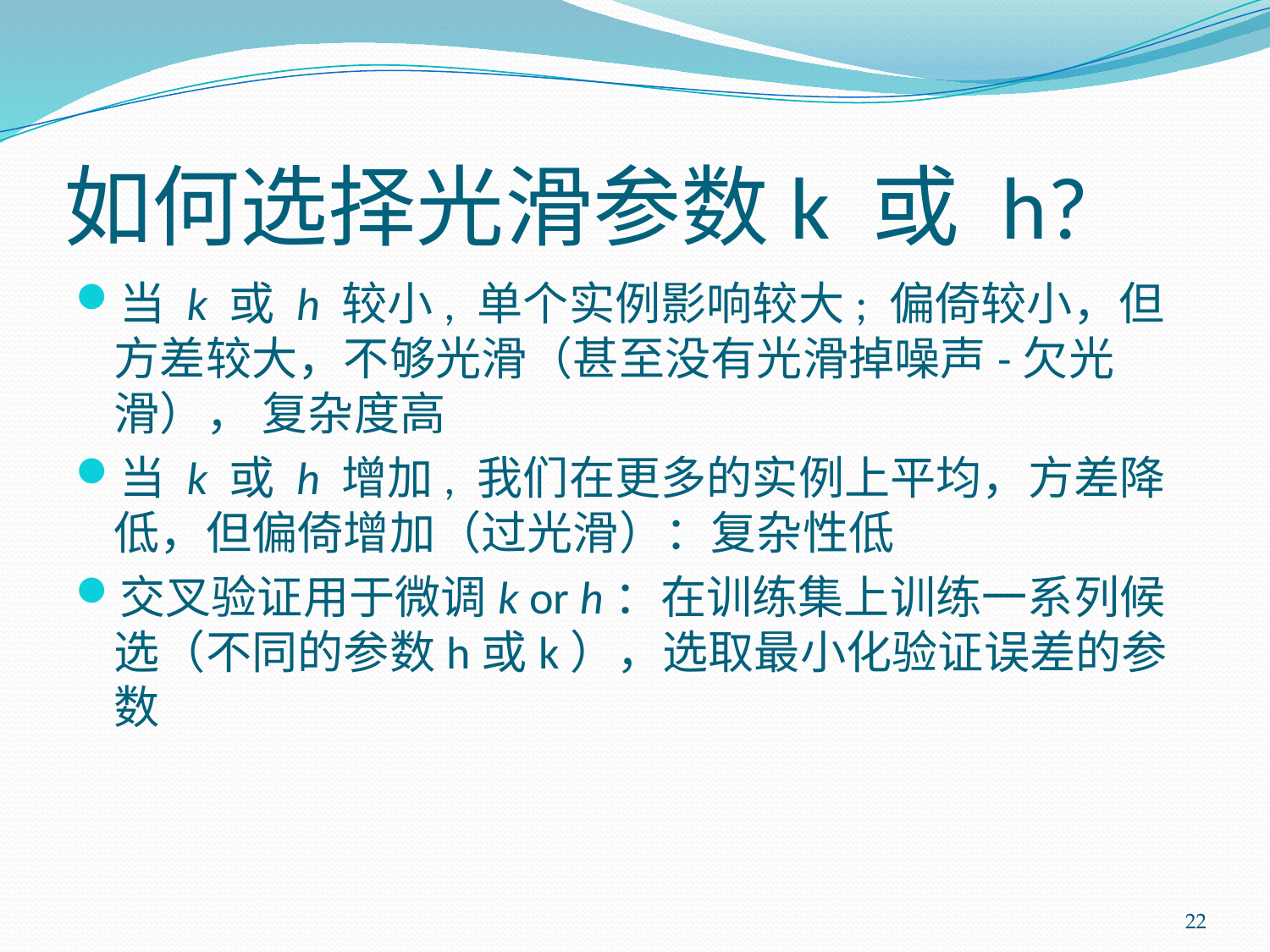

# 如何选择光滑参数k 或 h?
当 k 或 h 较小, 单个实例影响较大; 偏倚较小，但方差较大，不够光滑（甚至没有光滑掉噪声-欠光滑）， 复杂度高
当 k 或 h 增加, 我们在更多的实例上平均，方差降低，但偏倚增加（过光滑）：复杂性低
交叉验证用于微调k or h：在训练集上训练一系列候选（不同的参数h或k），选取最小化验证误差的参数
22